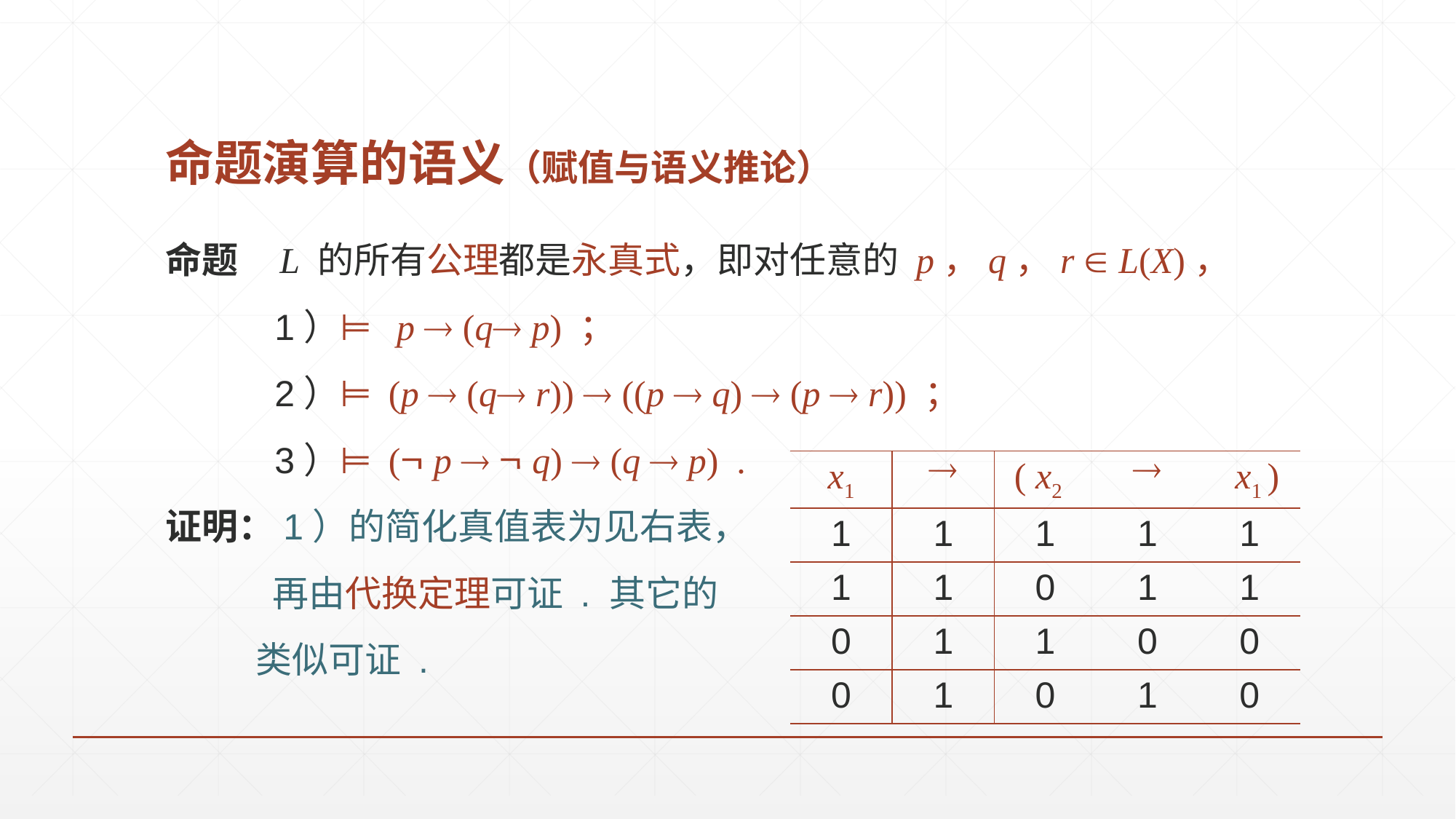

# 命题演算的语义（赋值与语义推论）
命题    L 的所有公理都是永真式，即对任意的 p，q，r ∈ L(X)，
	1）⊨  p → (q→ p) ；
  	2）⊨ (p → (q→ r)) → ((p → q) → (p → r)) ；
	3）⊨ (¬ p → ¬ q) → (q → p)  .
证明：1）的简化真值表为见右表，
            再由代换定理可证 . 其它的
          类似可证 .
| x1 | → | ( x2 | → | x1 ) |
| --- | --- | --- | --- | --- |
| 1 | 1 | 1 | 1 | 1 |
| 1 | 1 | 0 | 1 | 1 |
| 0 | 1 | 1 | 0 | 0 |
| 0 | 1 | 0 | 1 | 0 |